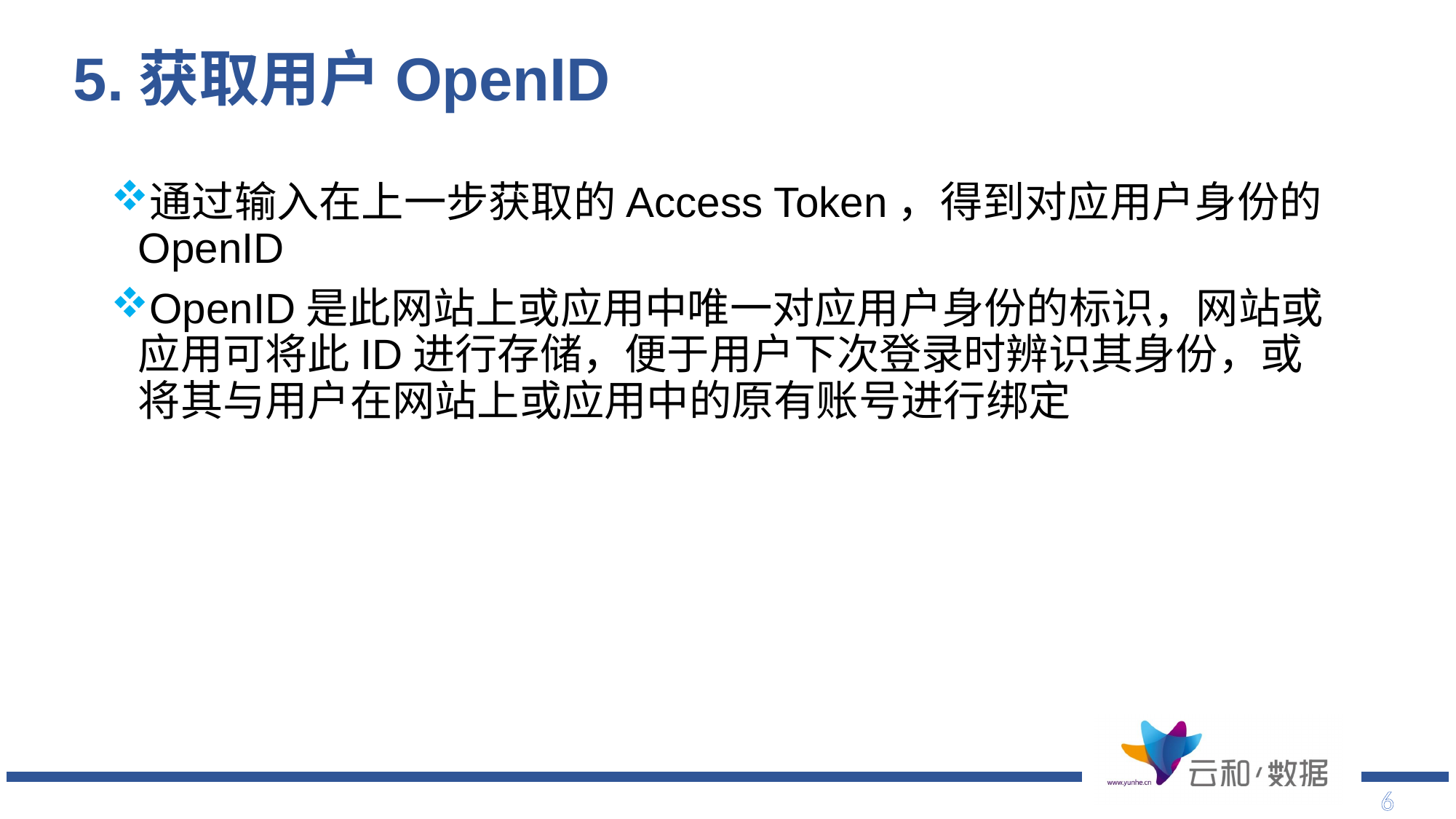

# 5.获取用户OpenID
通过输入在上一步获取的Access Token，得到对应用户身份的OpenID
OpenID是此网站上或应用中唯一对应用户身份的标识，网站或应用可将此ID进行存储，便于用户下次登录时辨识其身份，或将其与用户在网站上或应用中的原有账号进行绑定